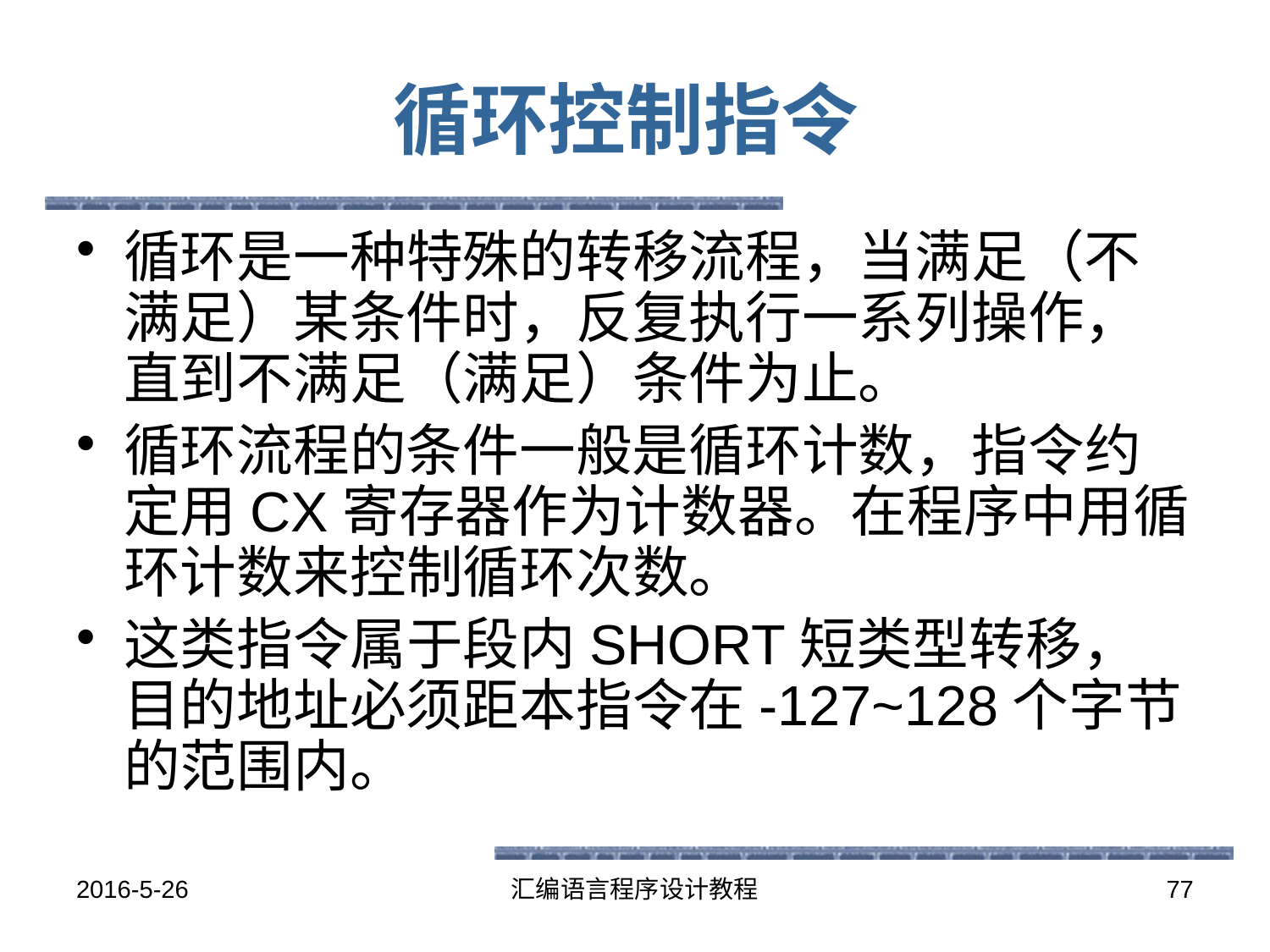

# 循环控制指令
循环是一种特殊的转移流程，当满足（不满足）某条件时，反复执行一系列操作，直到不满足（满足）条件为止。
循环流程的条件一般是循环计数，指令约定用CX寄存器作为计数器。在程序中用循环计数来控制循环次数。
这类指令属于段内SHORT短类型转移，目的地址必须距本指令在-127~128个字节的范围内。
2016-5-26
汇编语言程序设计教程
77